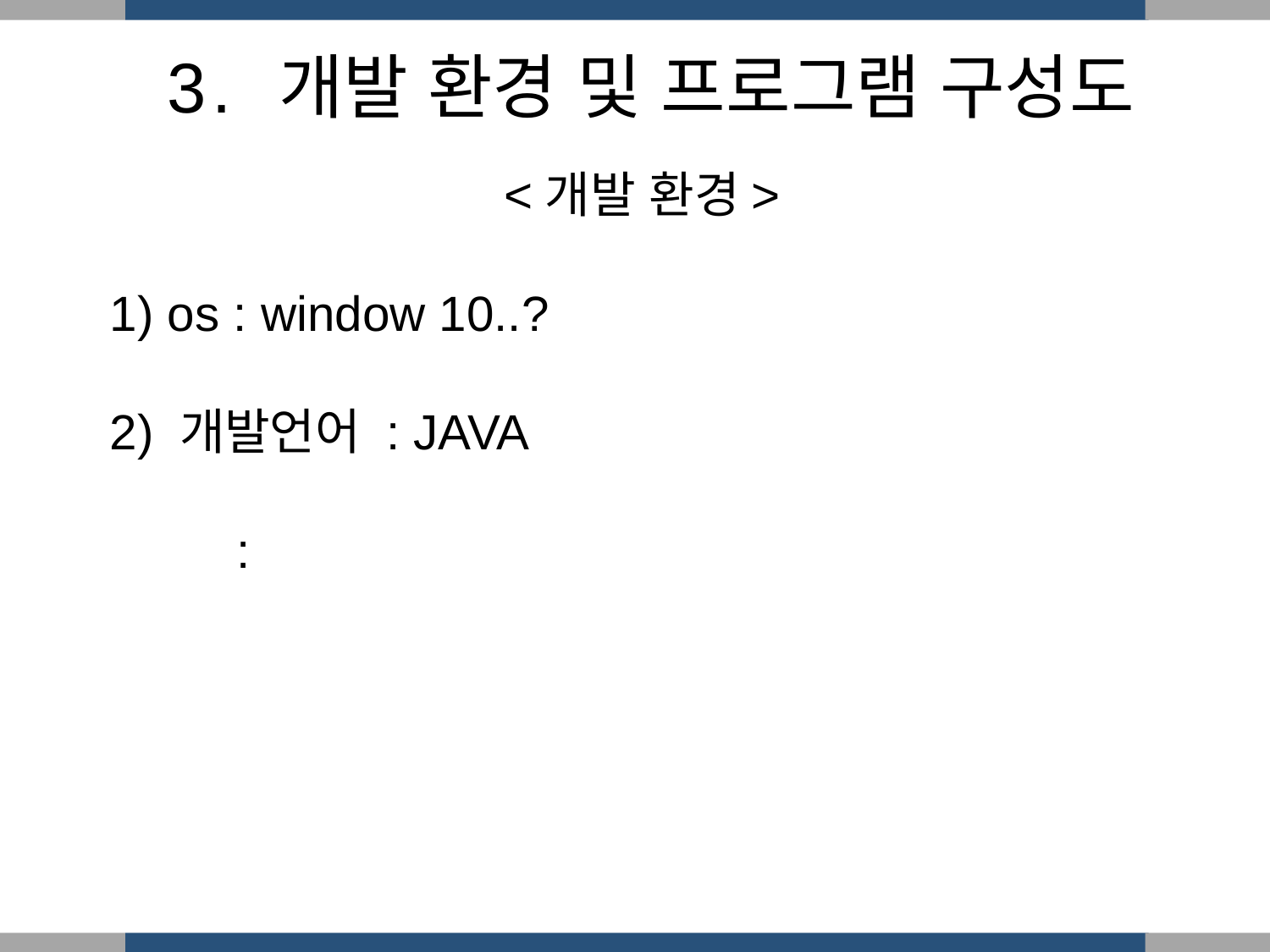

3. 개발 환경 및 프로그램 구성도
<개발 환경>

1) os : window 10..?

2) 개발언어 : JAVA

	: